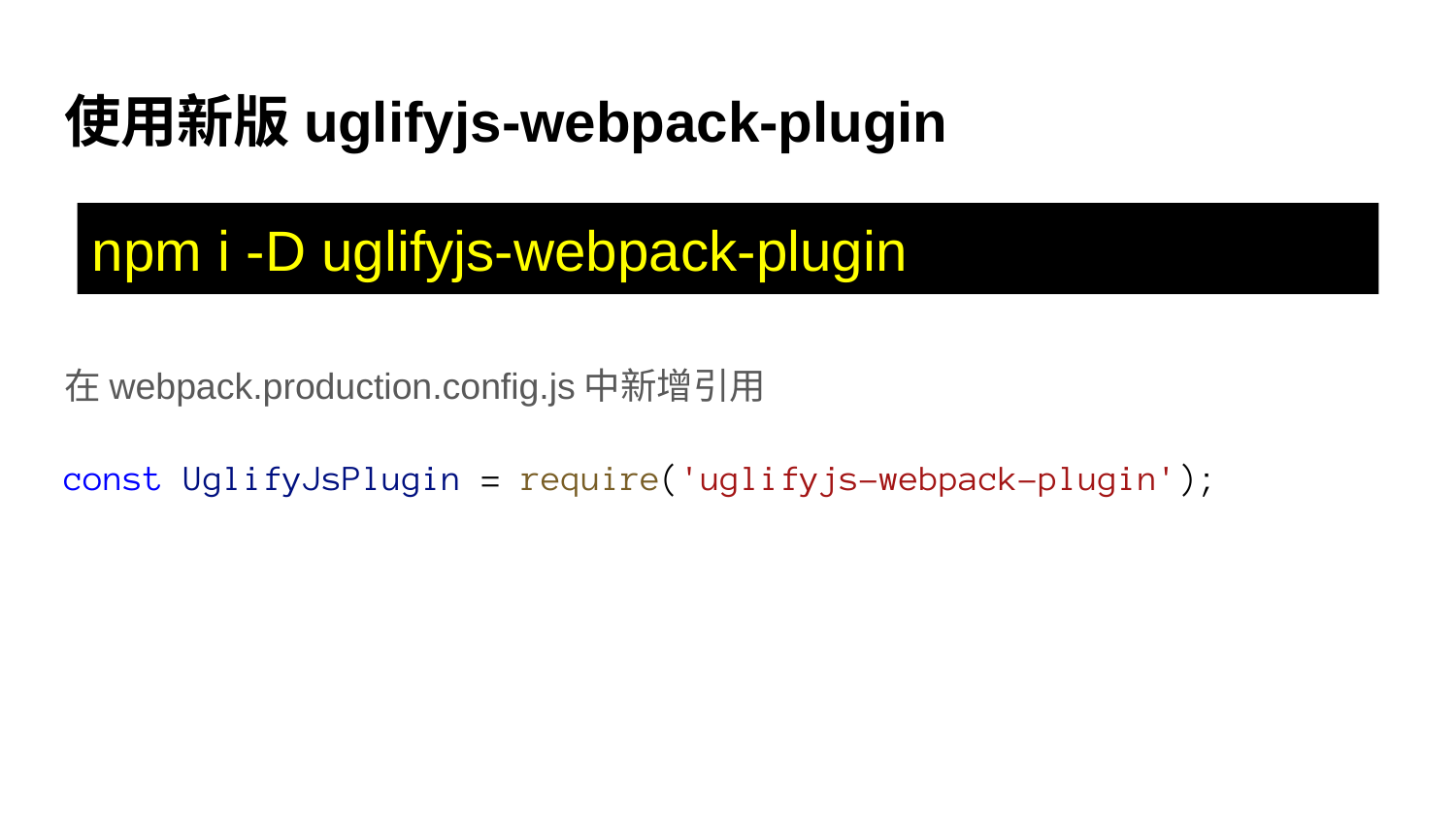

# 使用新版uglifyjs-webpack-plugin

在webpack.production.config.js中新增引用
const UglifyJsPlugin = require('uglifyjs-webpack-plugin');

npm i -D uglifyjs-webpack-plugin